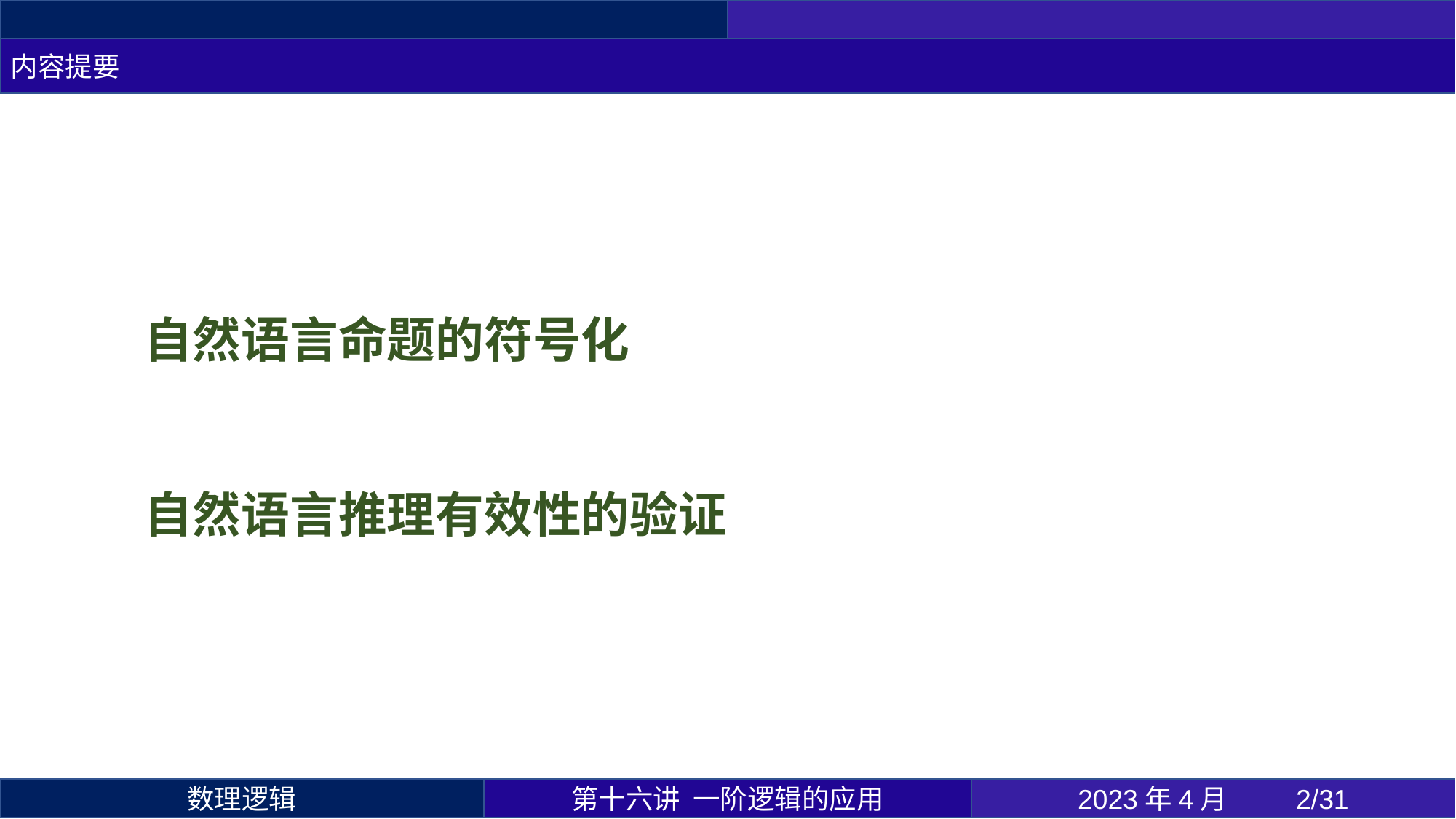

内容提要
自然语言命题的符号化
自然语言推理有效性的验证
第十六讲  一阶逻辑的应用
2023年4月 	2/31
数理逻辑